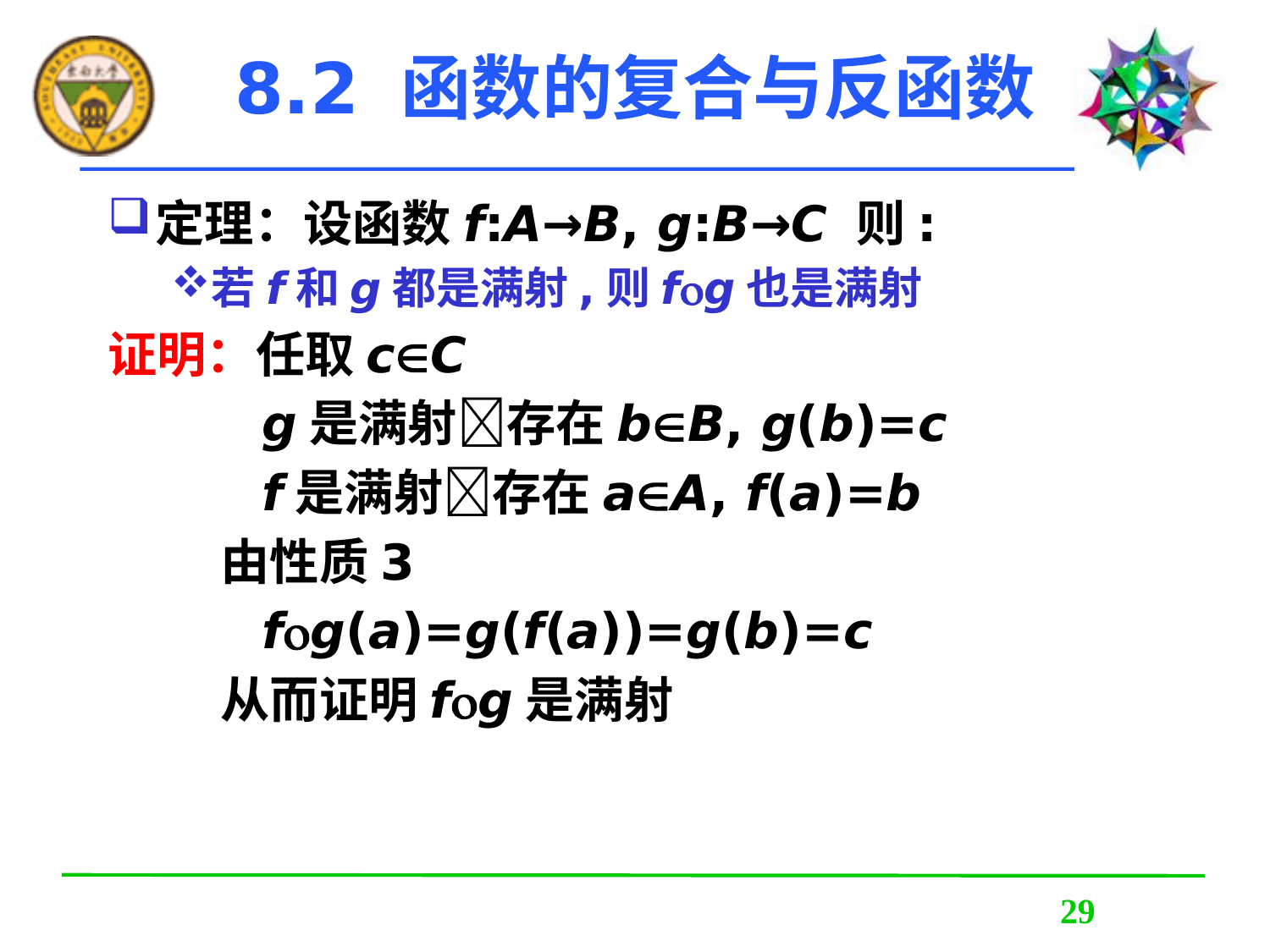

# 8.2 函数的复合与反函数
定理：设函数f:A→B, g:B→C 则:
若f和g都是满射,则fοg也是满射
证明：任取c∈C
         g是满射⇒存在b∈B, g(b)=c
         f是满射⇒存在a∈A, f(a)=b
         由性质3
         fοg(a)=g(f(a))=g(b)=c
         从而证明fοg是满射